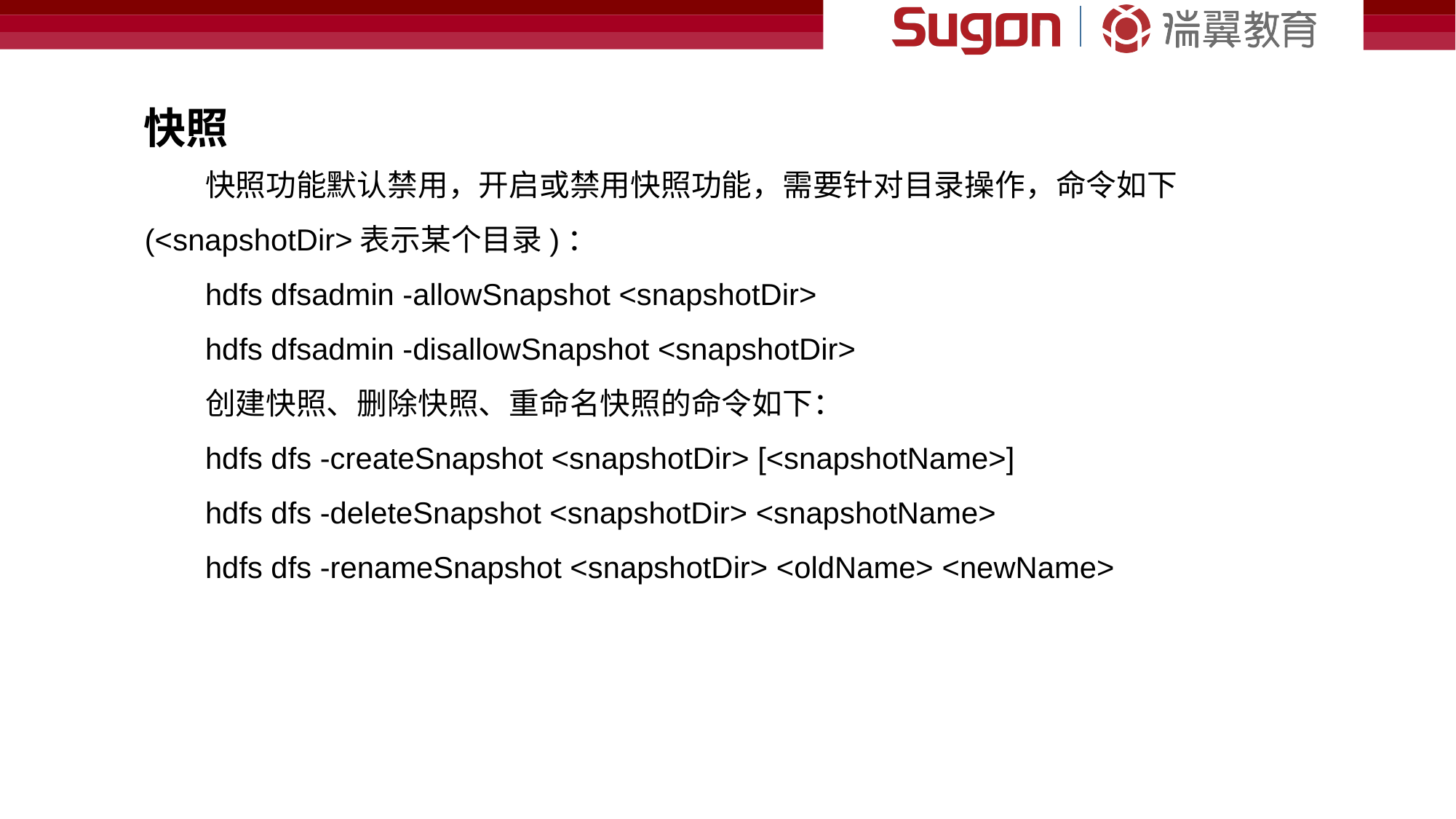

快照
快照功能默认禁用，开启或禁用快照功能，需要针对目录操作，命令如下(<snapshotDir>表示某个目录)：
hdfs dfsadmin -allowSnapshot <snapshotDir>
hdfs dfsadmin -disallowSnapshot <snapshotDir>
创建快照、删除快照、重命名快照的命令如下：
hdfs dfs -createSnapshot <snapshotDir> [<snapshotName>]
hdfs dfs -deleteSnapshot <snapshotDir> <snapshotName>
hdfs dfs -renameSnapshot <snapshotDir> <oldName> <newName>